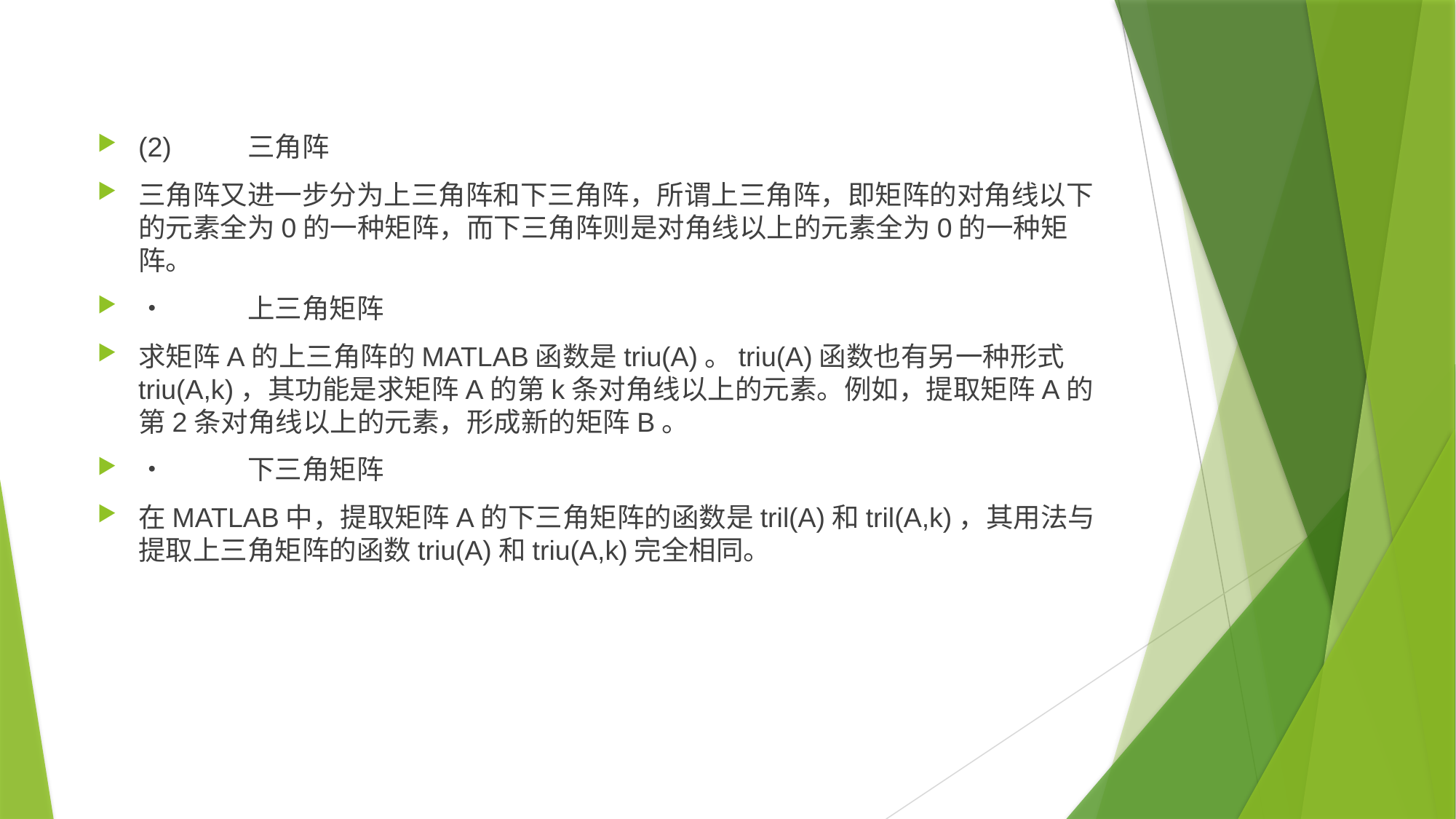

(2)	三角阵
三角阵又进一步分为上三角阵和下三角阵，所谓上三角阵，即矩阵的对角线以下的元素全为0的一种矩阵，而下三角阵则是对角线以上的元素全为0的一种矩阵。
•	上三角矩阵
求矩阵A的上三角阵的MATLAB函数是triu(A)。triu(A)函数也有另一种形式triu(A,k)，其功能是求矩阵A的第k条对角线以上的元素。例如，提取矩阵A的第2条对角线以上的元素，形成新的矩阵B。
•	下三角矩阵
在MATLAB中，提取矩阵A的下三角矩阵的函数是tril(A)和tril(A,k)，其用法与提取上三角矩阵的函数triu(A)和triu(A,k)完全相同。